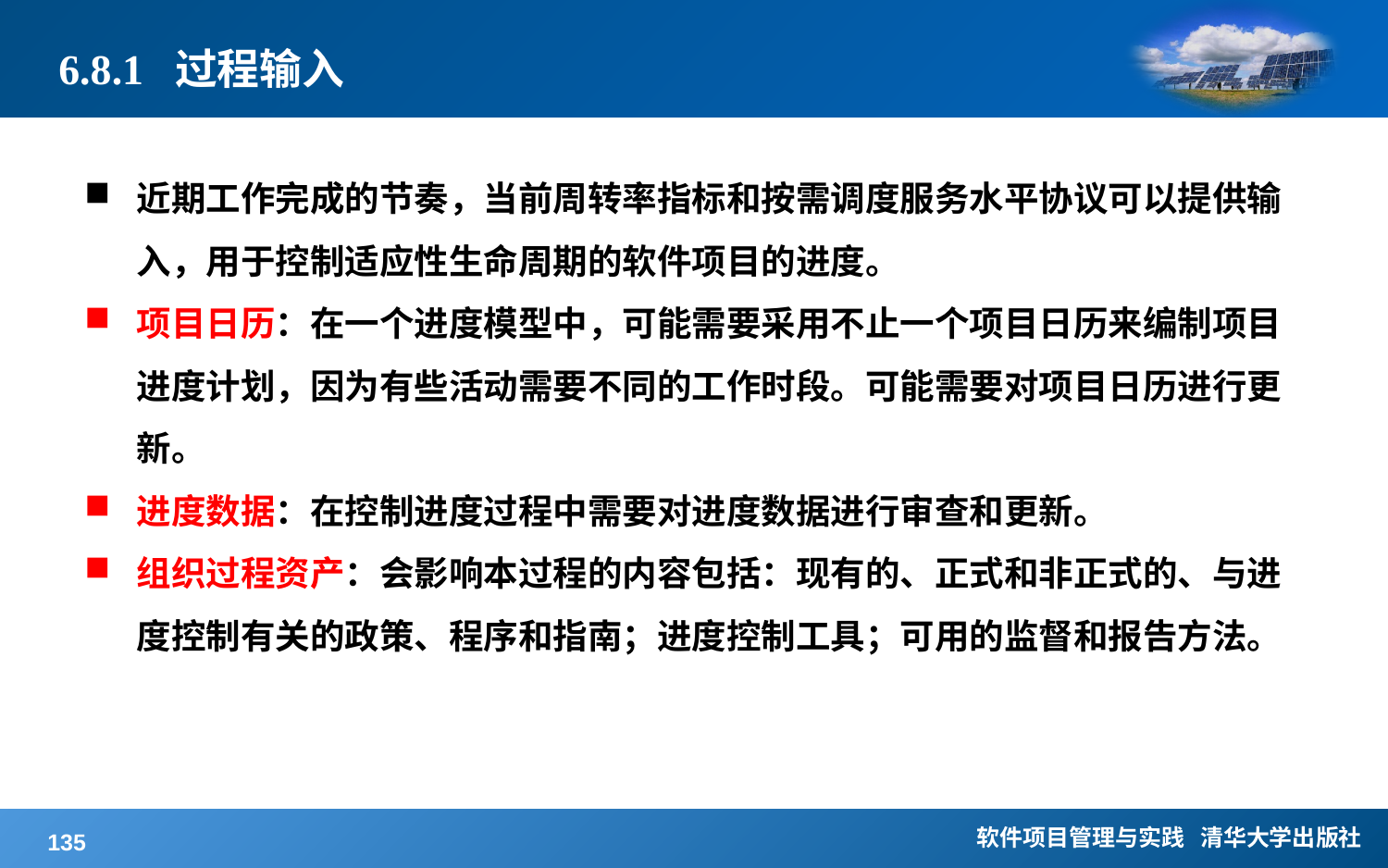

# 6.8.1  过程输入
近期工作完成的节奏，当前周转率指标和按需调度服务水平协议可以提供输入，用于控制适应性生命周期的软件项目的进度。
项目日历：在一个进度模型中，可能需要采用不止一个项目日历来编制项目进度计划，因为有些活动需要不同的工作时段。可能需要对项目日历进行更新。
进度数据：在控制进度过程中需要对进度数据进行审查和更新。
组织过程资产：会影响本过程的内容包括：现有的、正式和非正式的、与进度控制有关的政策、程序和指南；进度控制工具；可用的监督和报告方法。